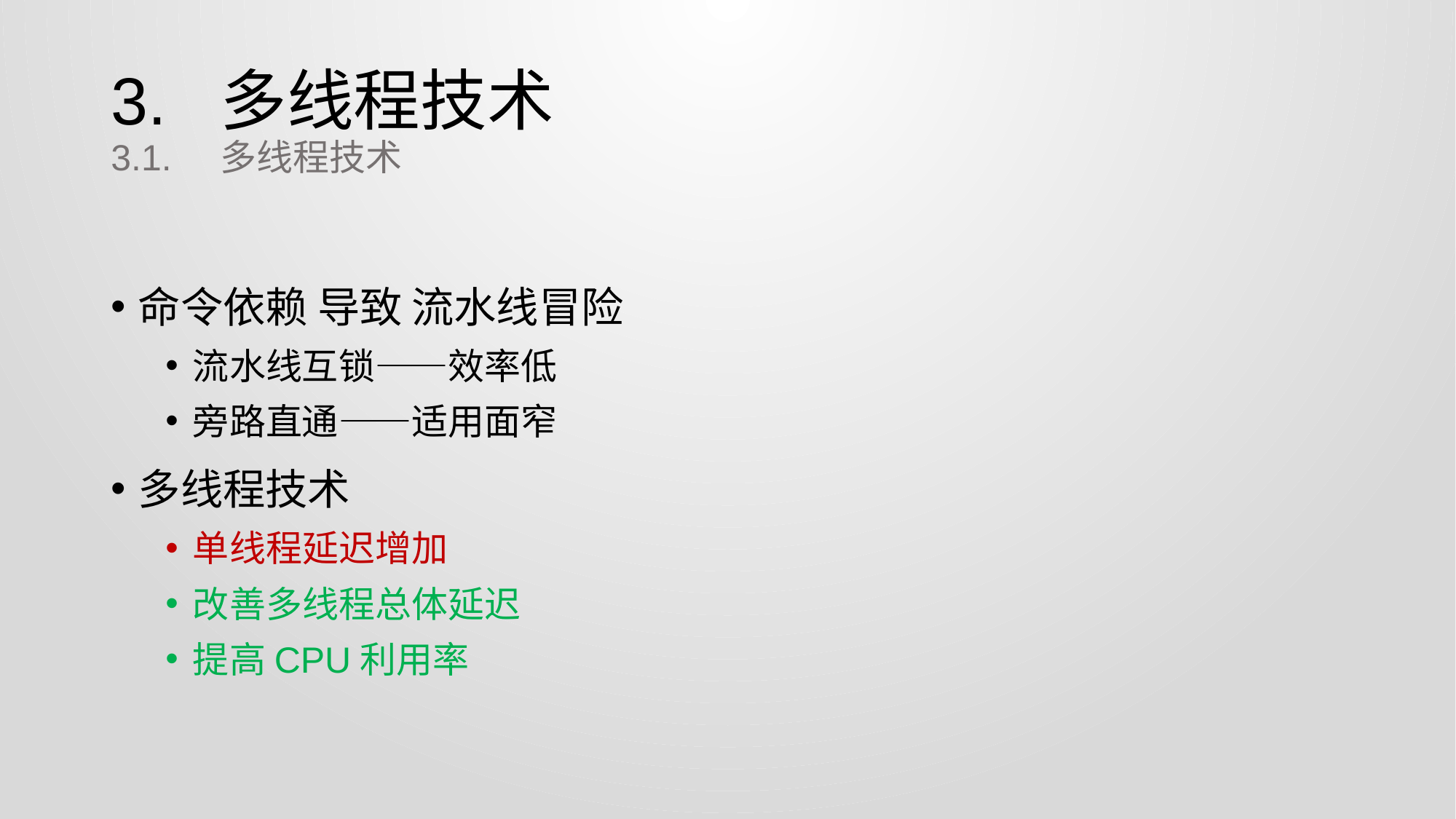

# 3.	多线程技术 3.1.	多线程技术
命令依赖 导致 流水线冒险
流水线互锁——效率低
旁路直通——适用面窄
多线程技术
单线程延迟增加
改善多线程总体延迟
提高CPU利用率